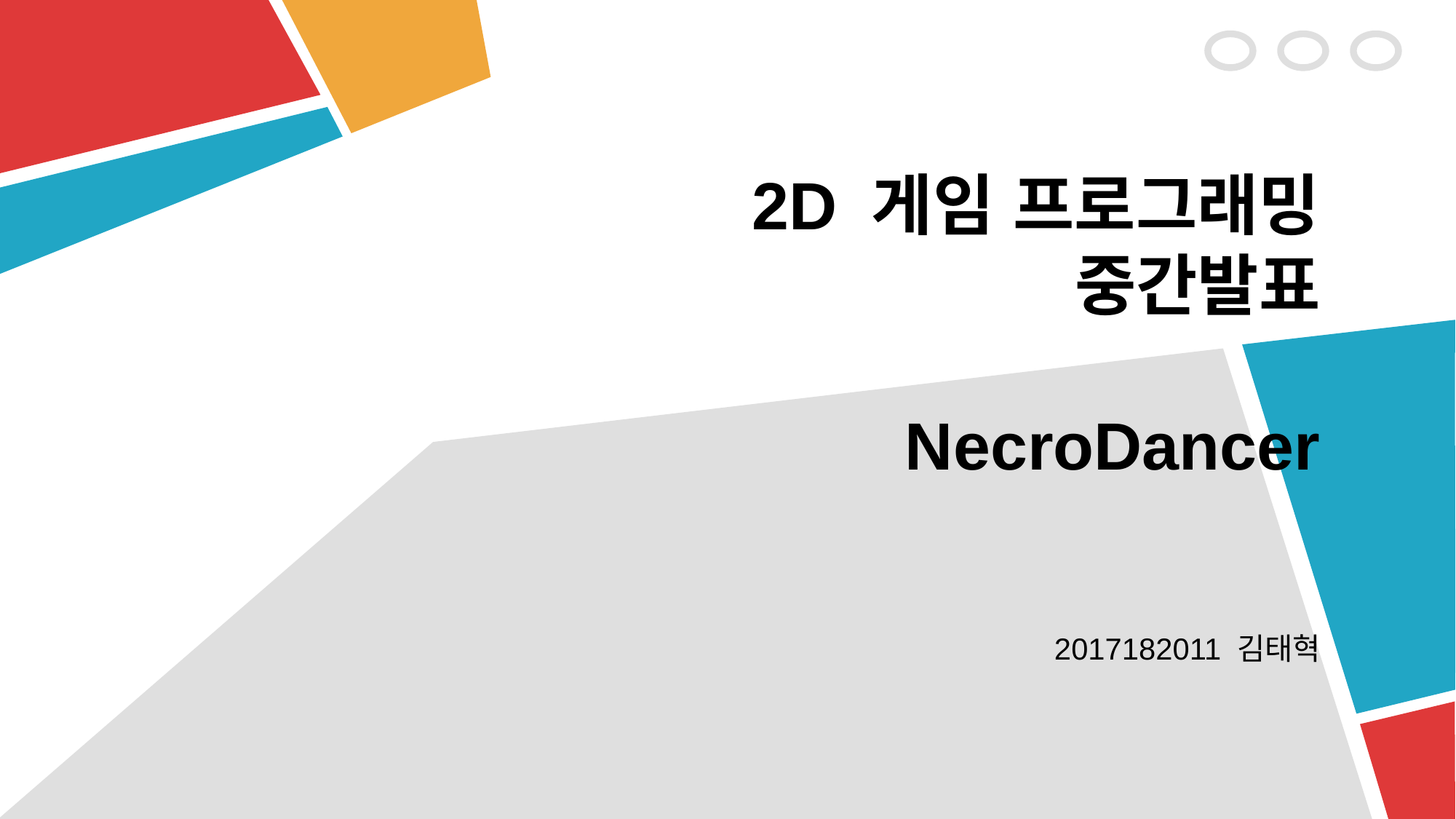

# 2D 게임 프로그래밍 중간발표 NecroDancer
2017182011 김태혁